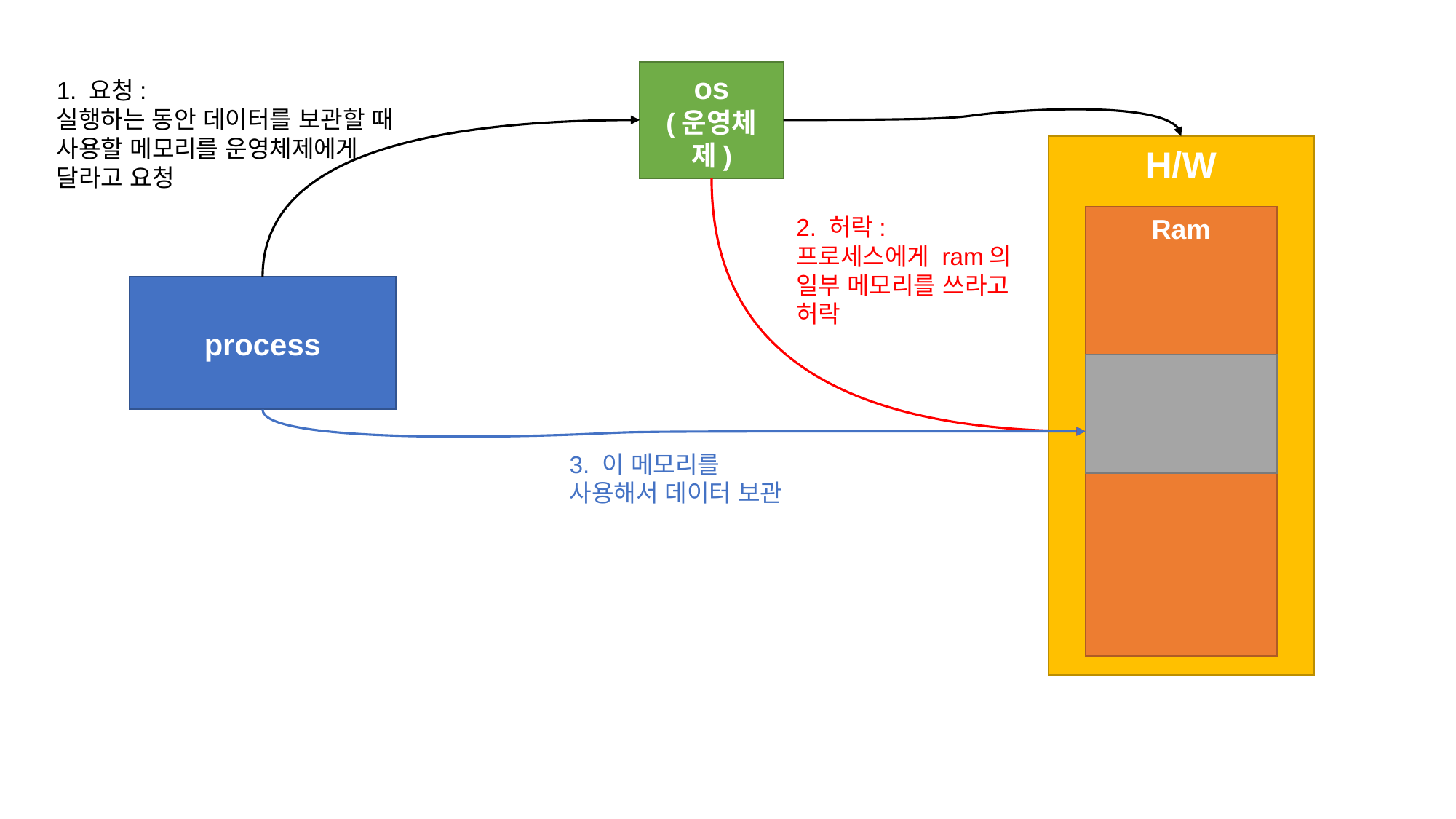

os
(운영체제)
1. 요청:
실행하는 동안 데이터를 보관할 때 사용할 메모리를 운영체제에게
달라고 요청
H/W

2. 허락:
프로세스에게 ram의 일부 메모리를 쓰라고 허락
Ram
process

3. 이 메모리를 사용해서 데이터 보관